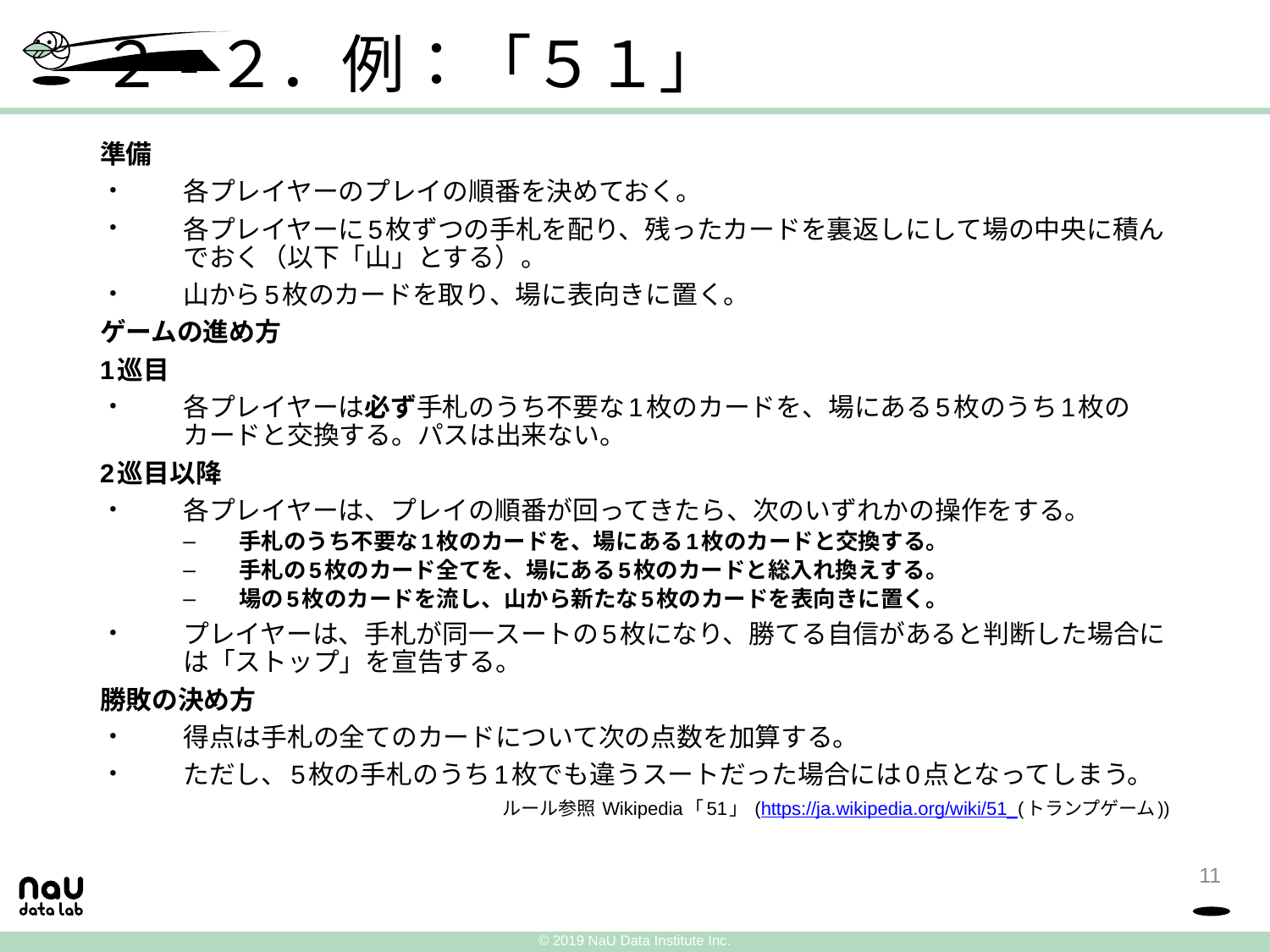

# ２-２．例：「５１」
準備
各プレイヤーのプレイの順番を決めておく。
各プレイヤーに5枚ずつの手札を配り、残ったカードを裏返しにして場の中央に積んでおく（以下「山」とする）。
山から5枚のカードを取り、場に表向きに置く。
ゲームの進め方
1巡目
各プレイヤーは必ず手札のうち不要な1枚のカードを、場にある5枚のうち1枚のカードと交換する。パスは出来ない。
2巡目以降
各プレイヤーは、プレイの順番が回ってきたら、次のいずれかの操作をする。
手札のうち不要な1枚のカードを、場にある1枚のカードと交換する。
手札の5枚のカード全てを、場にある5枚のカードと総入れ換えする。
場の5枚のカードを流し、山から新たな5枚のカードを表向きに置く。
プレイヤーは、手札が同一スートの5枚になり、勝てる自信があると判断した場合には「ストップ」を宣告する。
勝敗の決め方
得点は手札の全てのカードについて次の点数を加算する。
ただし、5枚の手札のうち1枚でも違うスートだった場合には0点となってしまう。
ルール参照 Wikipedia「51」 (https://ja.wikipedia.org/wiki/51_(トランプゲーム))

11